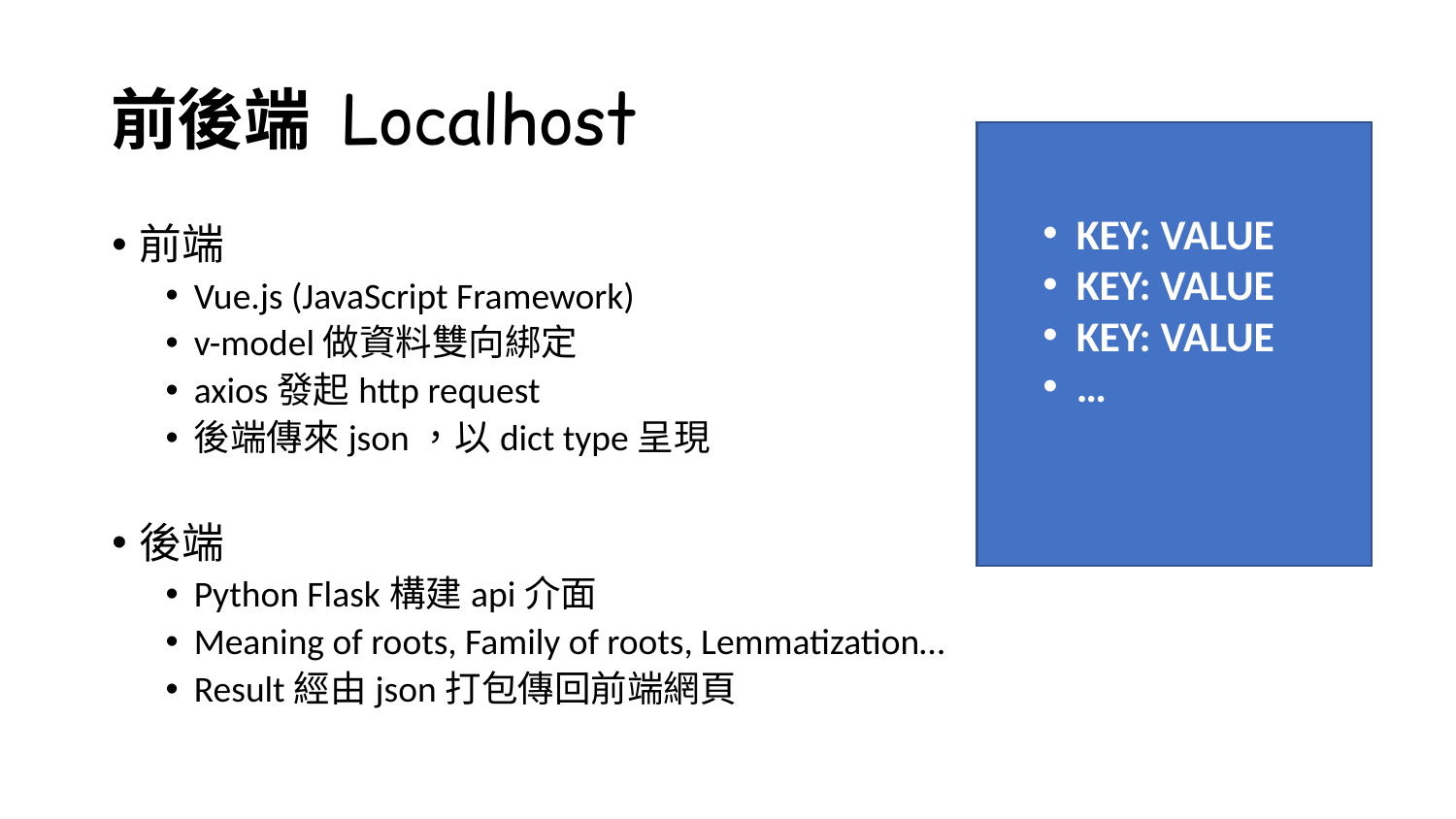

# 前後端 Localhost

KEY: VALUE
KEY: VALUE
KEY: VALUE
…
前端
Vue.js (JavaScript Framework)
v-model做資料雙向綁定
axios發起http request
後端傳來json，以dict type呈現

後端
Python Flask構建api介面
Meaning of roots, Family of roots, Lemmatization…
Result經由json打包傳回前端網頁